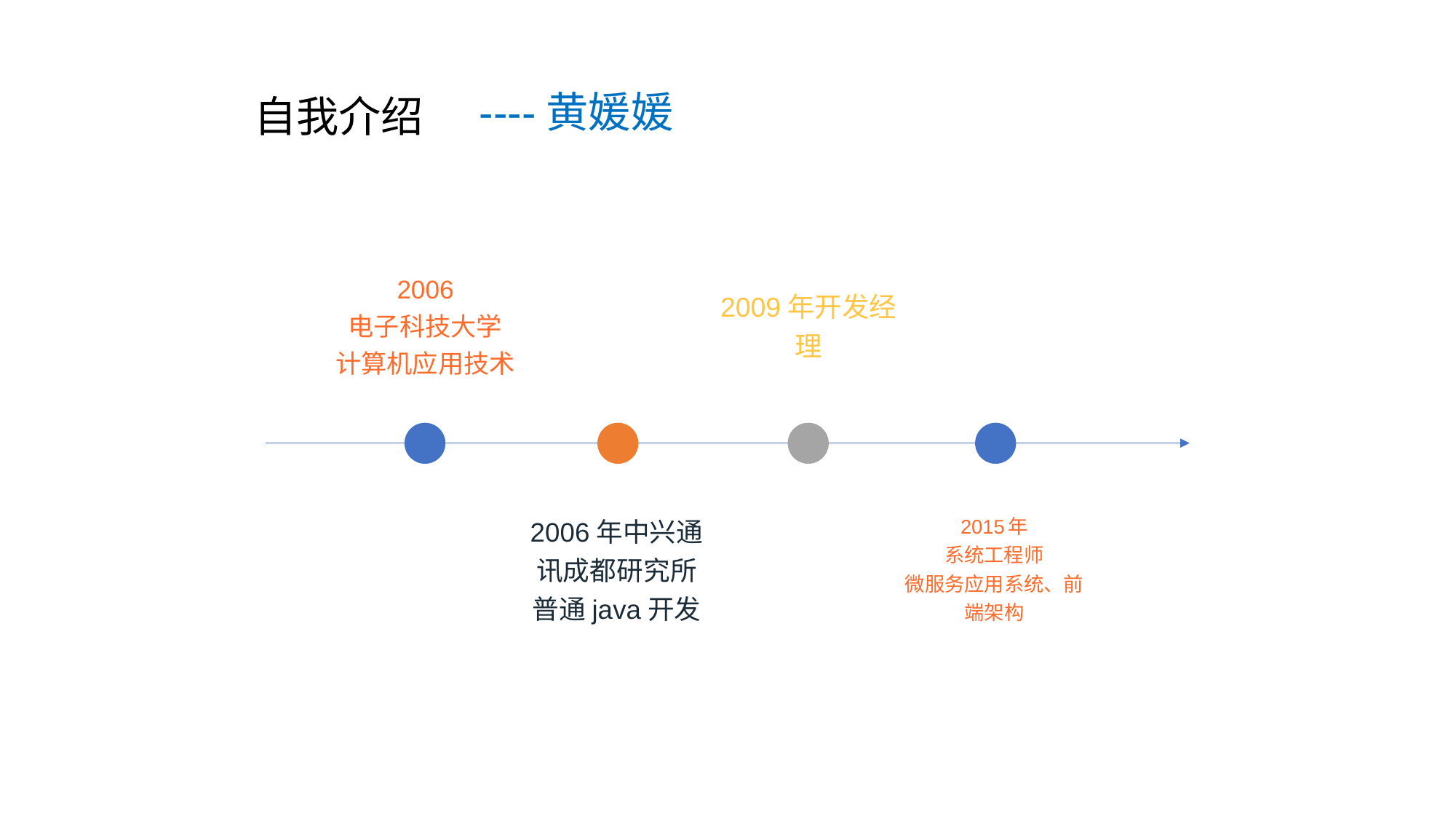

----黄媛媛
自我介绍
2006
电子科技大学
计算机应用技术

2009年开发经理

2006年中兴通讯成都研究所
普通java开发

2015年
系统工程师
微服务应用系统、前端架构